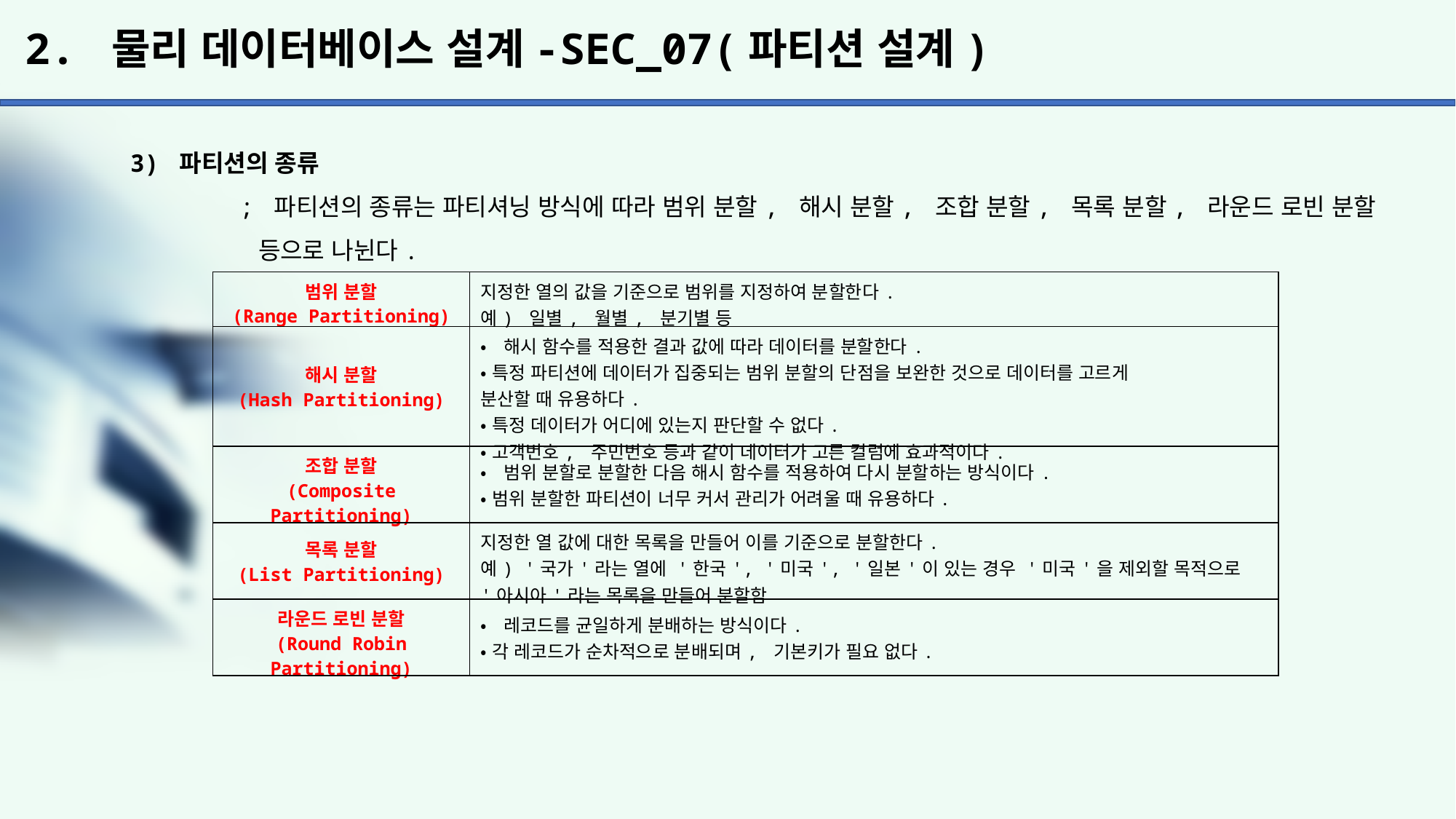

# 2. 물리 데이터베이스 설계-SEC_07(파티션 설계)
3) 파티션의 종류
	; 파티션의 종류는 파티셔닝 방식에 따라 범위 분할, 해시 분할, 조합 분할, 목록 분할, 라운드 로빈 분할
	  등으로 나뉜다.
| 범위 분할 (Range Partitioning) | 지정한 열의 값을 기준으로 범위를 지정하여 분할한다. 예) 일별, 월별, 분기별 등 |
| --- | --- |
| 해시 분할 (Hash Partitioning) | •해시 함수를 적용한 결과 값에 따라 데이터를 분할한다. •특정 파티션에 데이터가 집중되는 범위 분할의 단점을 보완한 것으로 데이터를 고르게 분산할 때 유용하다. •특정 데이터가 어디에 있는지 판단할 수 없다. •고객번호, 주민번호 등과 같이 데이터가 고른 컬럼에 효과적이다. |
| 조합 분할 (Composite Partitioning) | •범위 분할로 분할한 다음 해시 함수를 적용하여 다시 분할하는 방식이다. •범위 분할한 파티션이 너무 커서 관리가 어려울 때 유용하다. |
| 목록 분할 (List Partitioning) | 지정한 열 값에 대한 목록을 만들어 이를 기준으로 분할한다. 예) '국가'라는 열에 '한국', '미국', '일본'이 있는 경우 '미국'을 제외할 목적으로 '아시아'라는 목록을 만들어 분할함 |
| 라운드 로빈 분할 (Round Robin Partitioning) | •레코드를 균일하게 분배하는 방식이다. •각 레코드가 순차적으로 분배되며, 기본키가 필요 없다. |